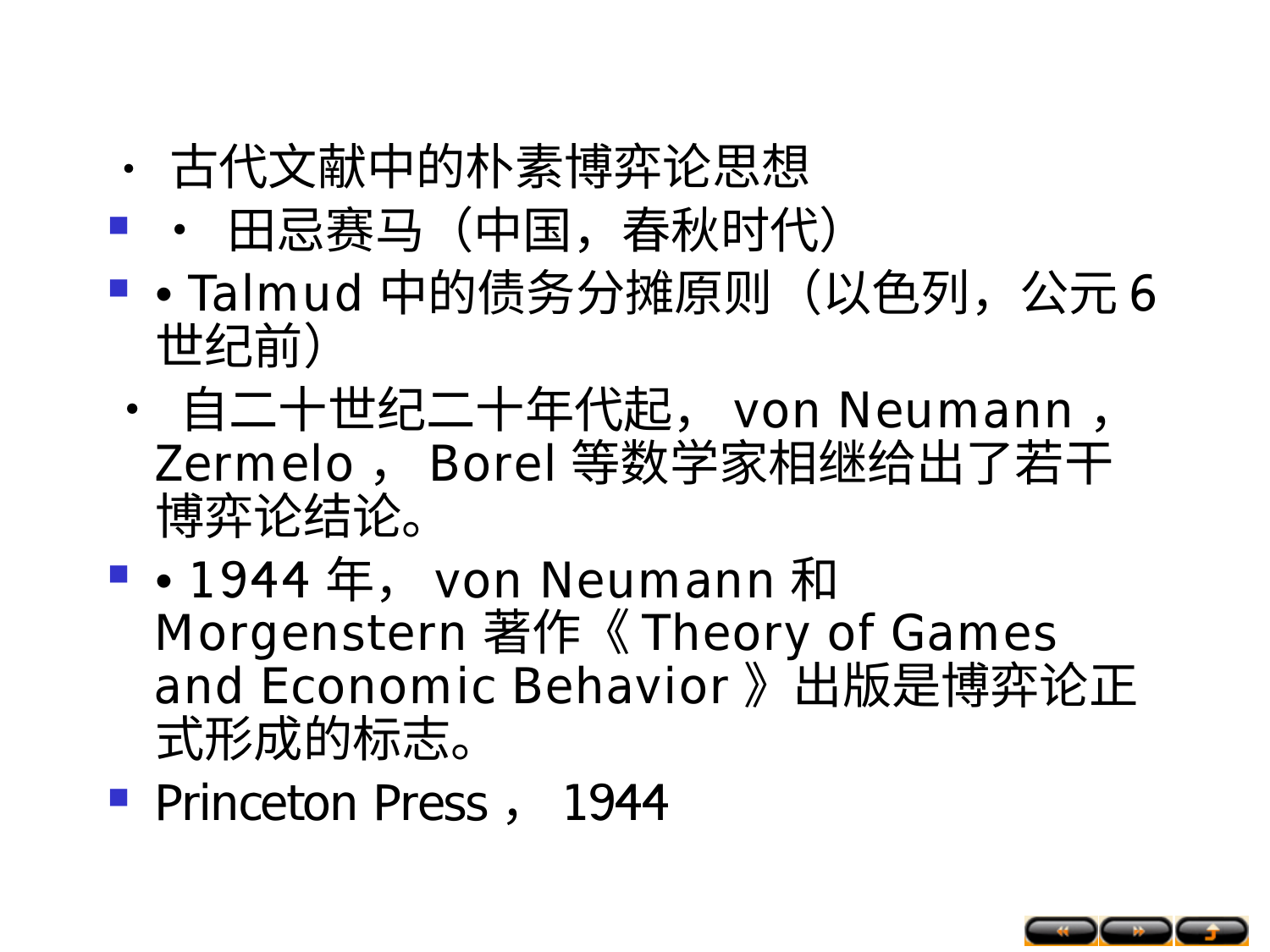

• 古代文献中的朴素博弈论思想
• 田忌赛马（中国，春秋时代）
• Talmud中的债务分摊原则（以色列，公元6世纪前）
• 自二十世纪二十年代起，von Neumann，Zermelo，Borel等数学家相继给出了若干博弈论结论。
• 1944年，von Neumann和Morgenstern著作《Theory of Games and Economic Behavior》出版是博弈论正式形成的标志。
Princeton Press，1944